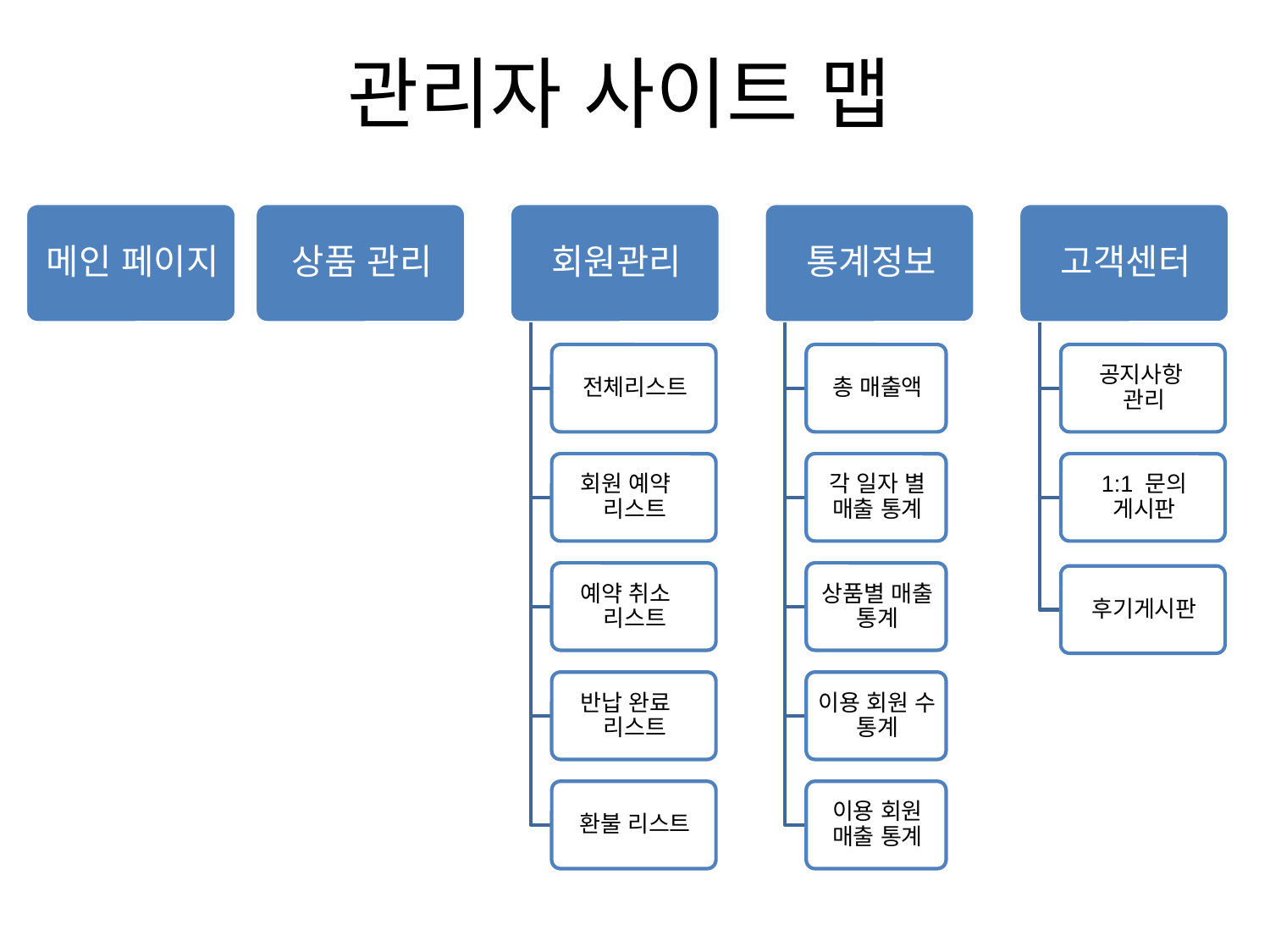

# 관리자 사이트 맵
메인 페이지
상품 관리
회원관리
전체리스트
회원 예약    리스트
예약 취소    리스트
반납 완료    리스트
환불 리스트
통계정보
총 매출액
각 일자 별 매출 통계
상품별 매출 통계
이용 회원 수 통계
이용 회원 매출 통계
고객센터
공지사항
관리
1:1 문의 게시판
후기게시판